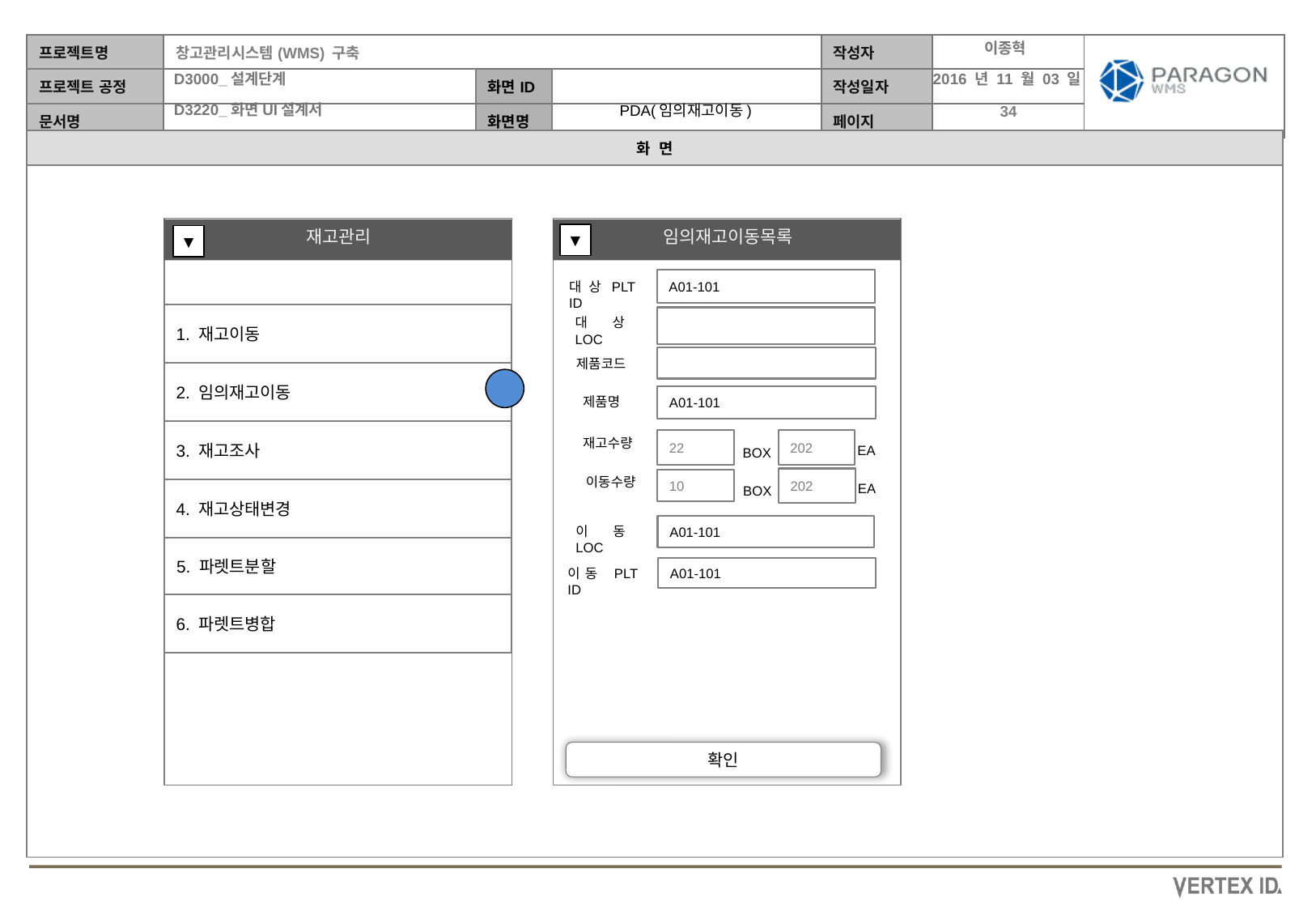

이종혁
2016 년 11 월 03 일
PDA(임의재고이동)

재고관리
임의재고이동목록
▼
▼
A01-101
대상PLT ID
1. 재고이동

대상LOC

제품코드
2. 임의재고이동

A01-101
제품명
3. 재고조사
재고수량
22
202
EA
BOX
이동수량
202
10
EA
BOX
4. 재고상태변경
A01-101
이동LOC
5. 파렛트분할
A01-101
이동 PLT ID
6. 파렛트병합
확인